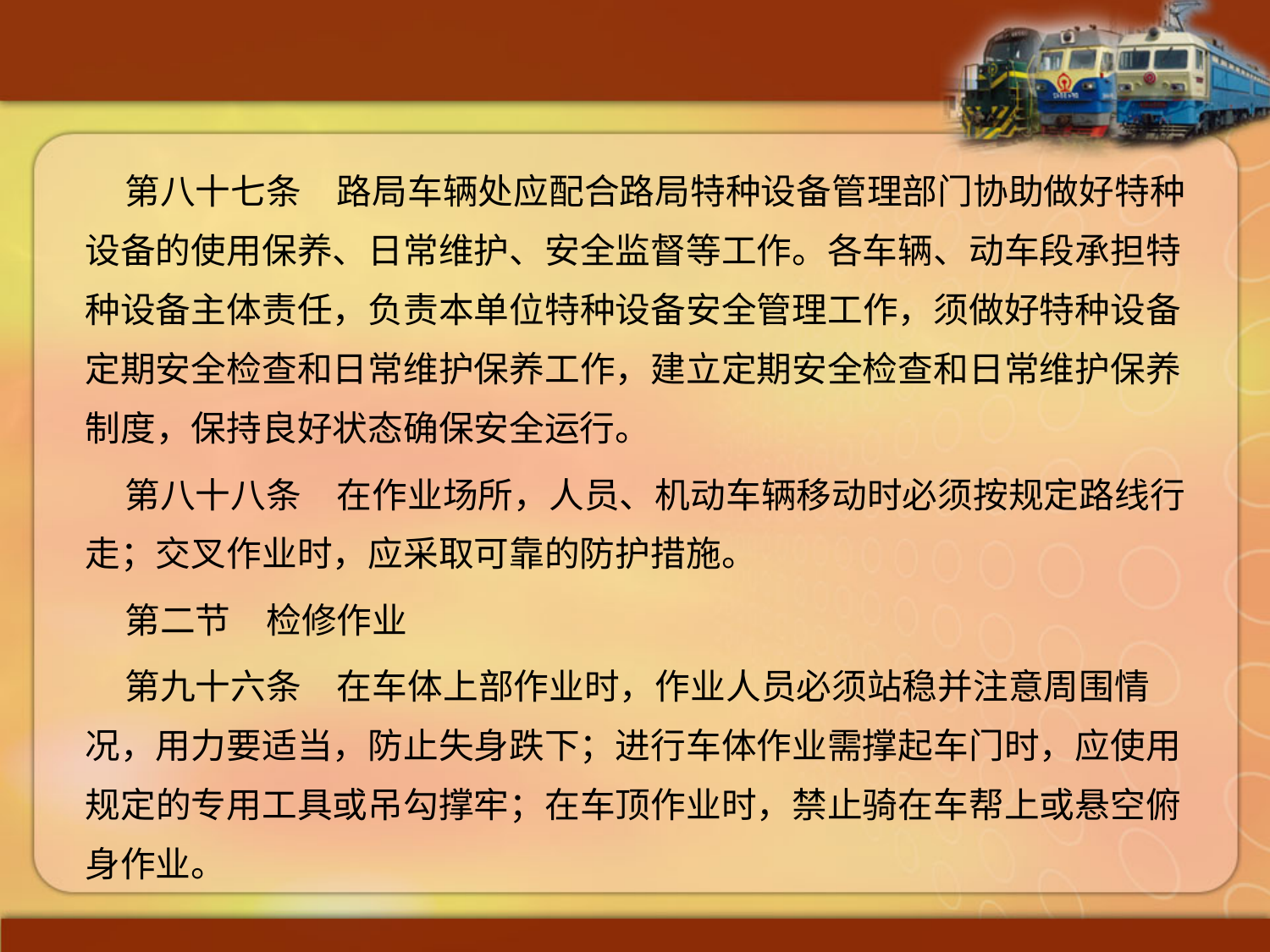

#
第八十七条　路局车辆处应配合路局特种设备管理部门协助做好特种设备的使用保养、日常维护、安全监督等工作。各车辆、动车段承担特种设备主体责任，负责本单位特种设备安全管理工作，须做好特种设备定期安全检查和日常维护保养工作，建立定期安全检查和日常维护保养制度，保持良好状态确保安全运行。
第八十八条　在作业场所，人员、机动车辆移动时必须按规定路线行走；交叉作业时，应采取可靠的防护措施。
第二节　检修作业
第九十六条　在车体上部作业时，作业人员必须站稳并注意周围情况，用力要适当，防止失身跌下；进行车体作业需撑起车门时，应使用规定的专用工具或吊勾撑牢；在车顶作业时，禁止骑在车帮上或悬空俯身作业。